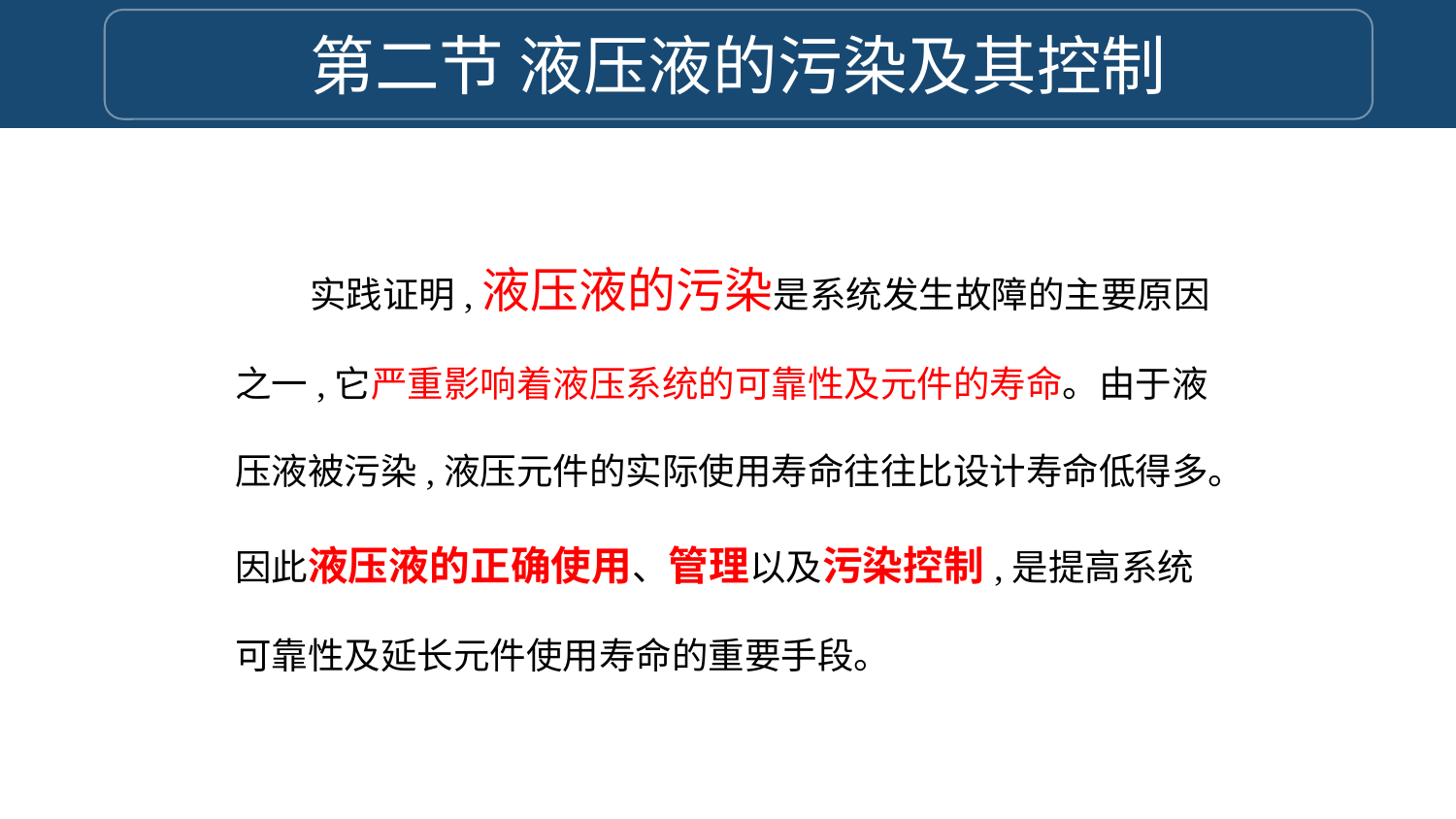

第二节 液压液的污染及其控制
        实践证明,液压液的污染是系统发生故障的主要原因之一,它严重影响着液压系统的可靠性及元件的寿命。由于液压液被污染,液压元件的实际使用寿命往往比设计寿命低得多。因此液压液的正确使用、管理以及污染控制,是提高系统可靠性及延长元件使用寿命的重要手段。